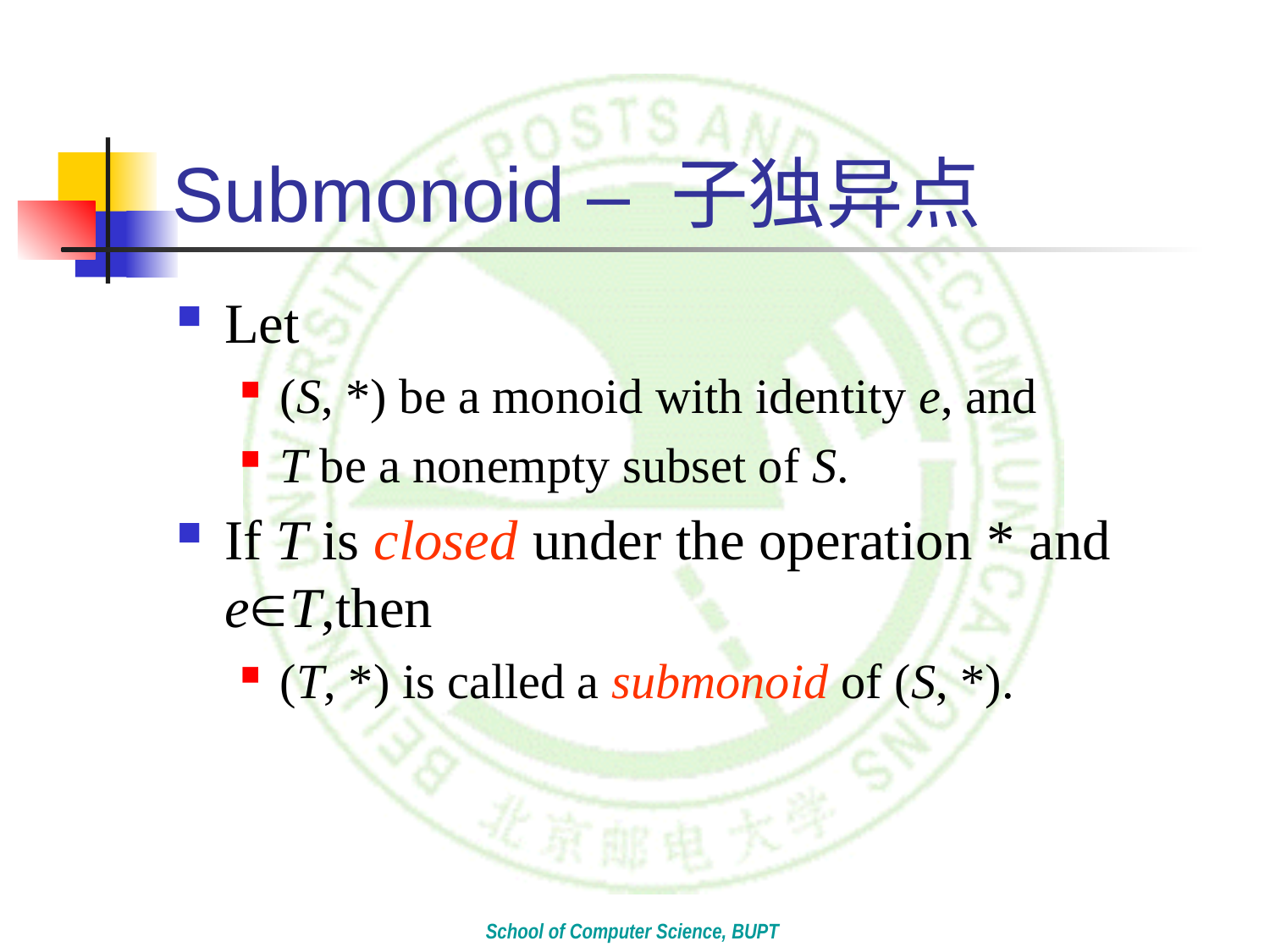

# Submonoid – 子独异点
Let
(S, *) be a monoid with identity e, and
T be a nonempty subset of S.
If T is closed under the operation * and e∈T,then
(T, *) is called a submonoid of (S, *).
School of Computer Science, BUPT

19